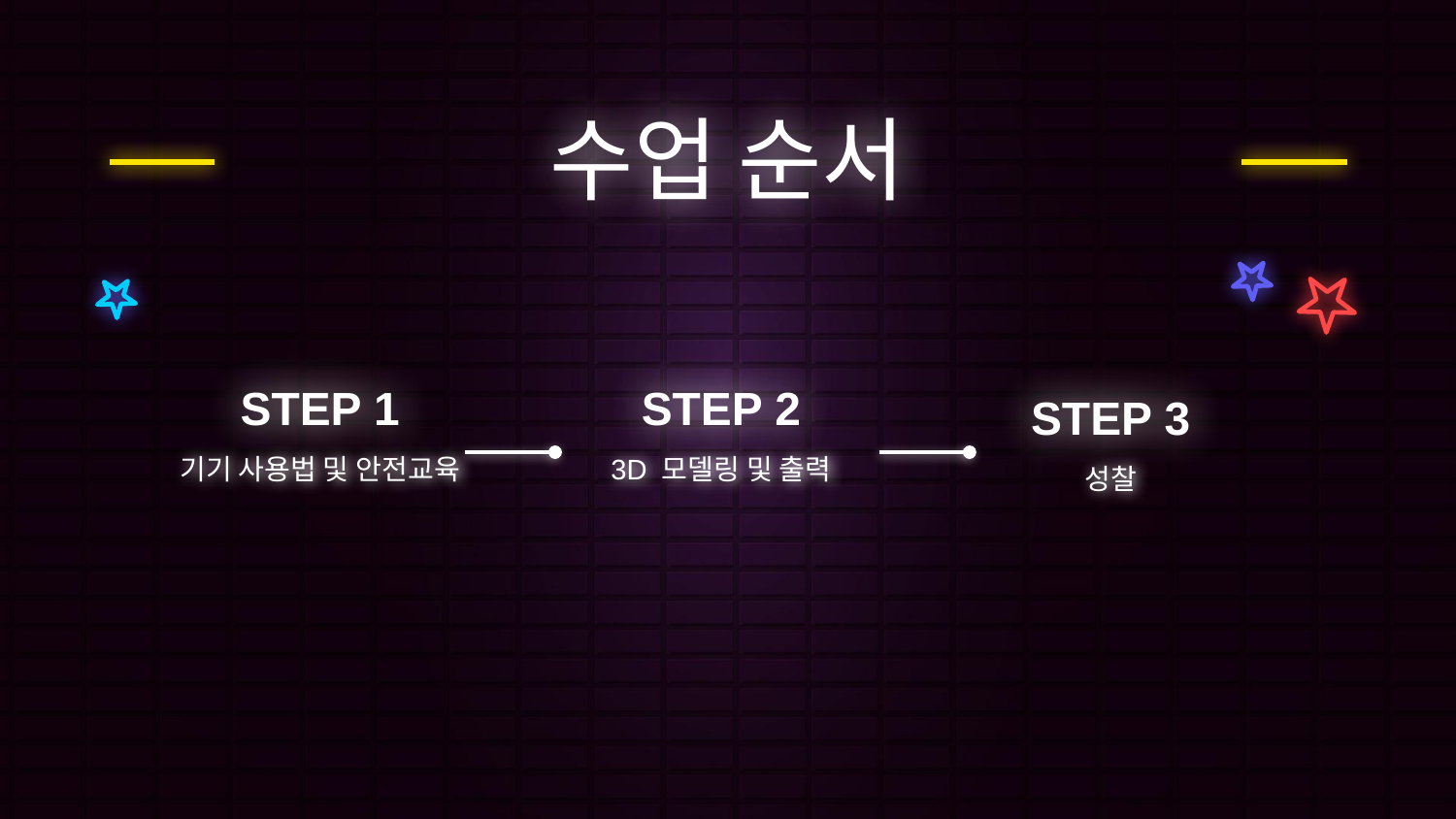

# 수업 순서

STEP 1
STEP 2
STEP 3
기기 사용법 및 안전교육
3D 모델링 및 출력
성찰